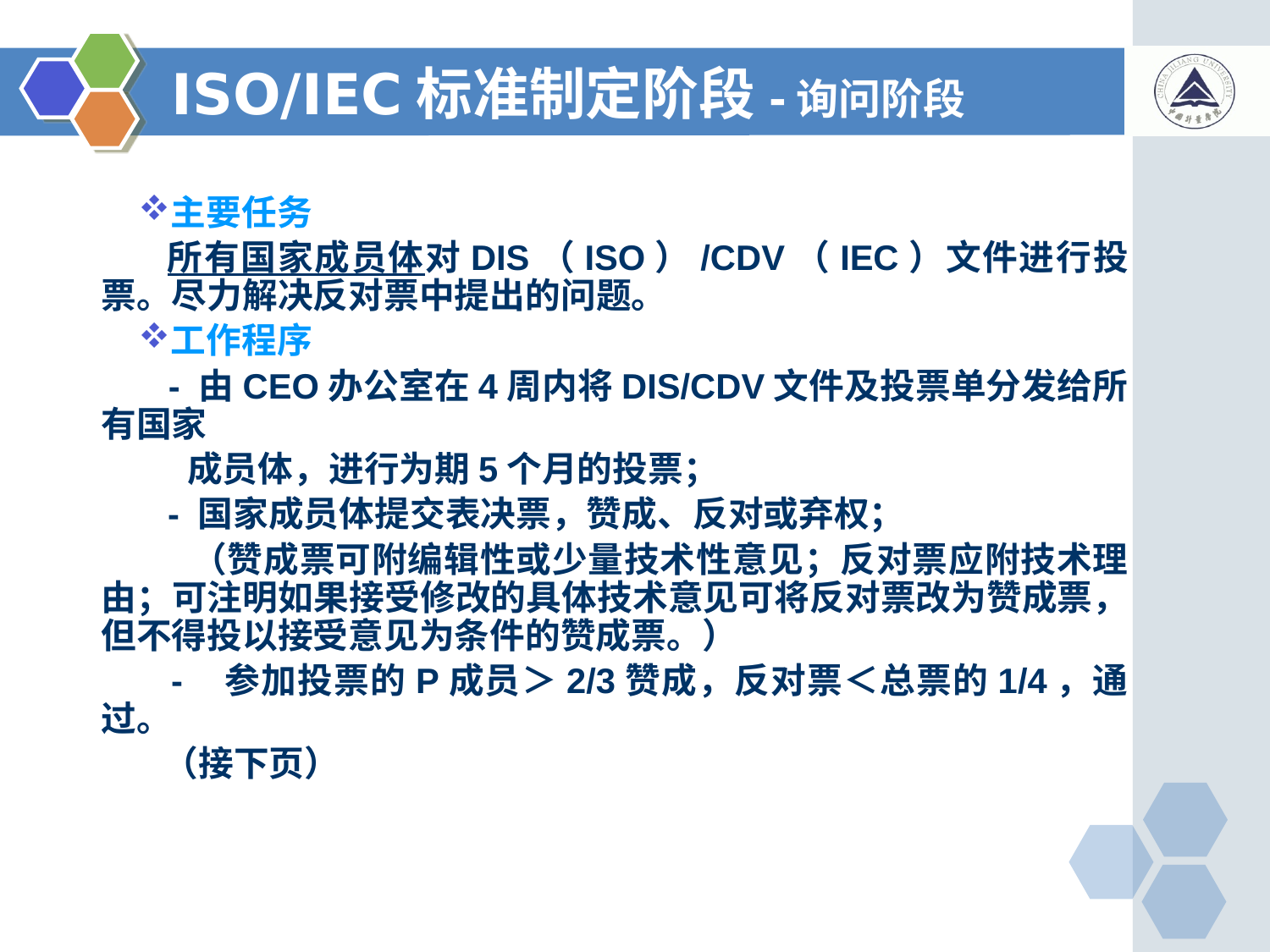

# ISO/IEC标准制定阶段-询问阶段
主要任务
  所有国家成员体对DIS（ISO）/CDV（IEC）文件进行投票。尽力解决反对票中提出的问题。
工作程序
   - 由CEO办公室在4周内将DIS/CDV文件及投票单分发给所有国家
     成员体，进行为期5个月的投票；
   - 国家成员体提交表决票，赞成、反对或弃权；
     （赞成票可附编辑性或少量技术性意见；反对票应附技术理由；可注明如果接受修改的具体技术意见可将反对票改为赞成票，但不得投以接受意见为条件的赞成票。）
   -   参加投票的P成员＞2/3赞成，反对票＜总票的1/4，通过。
  （接下页）